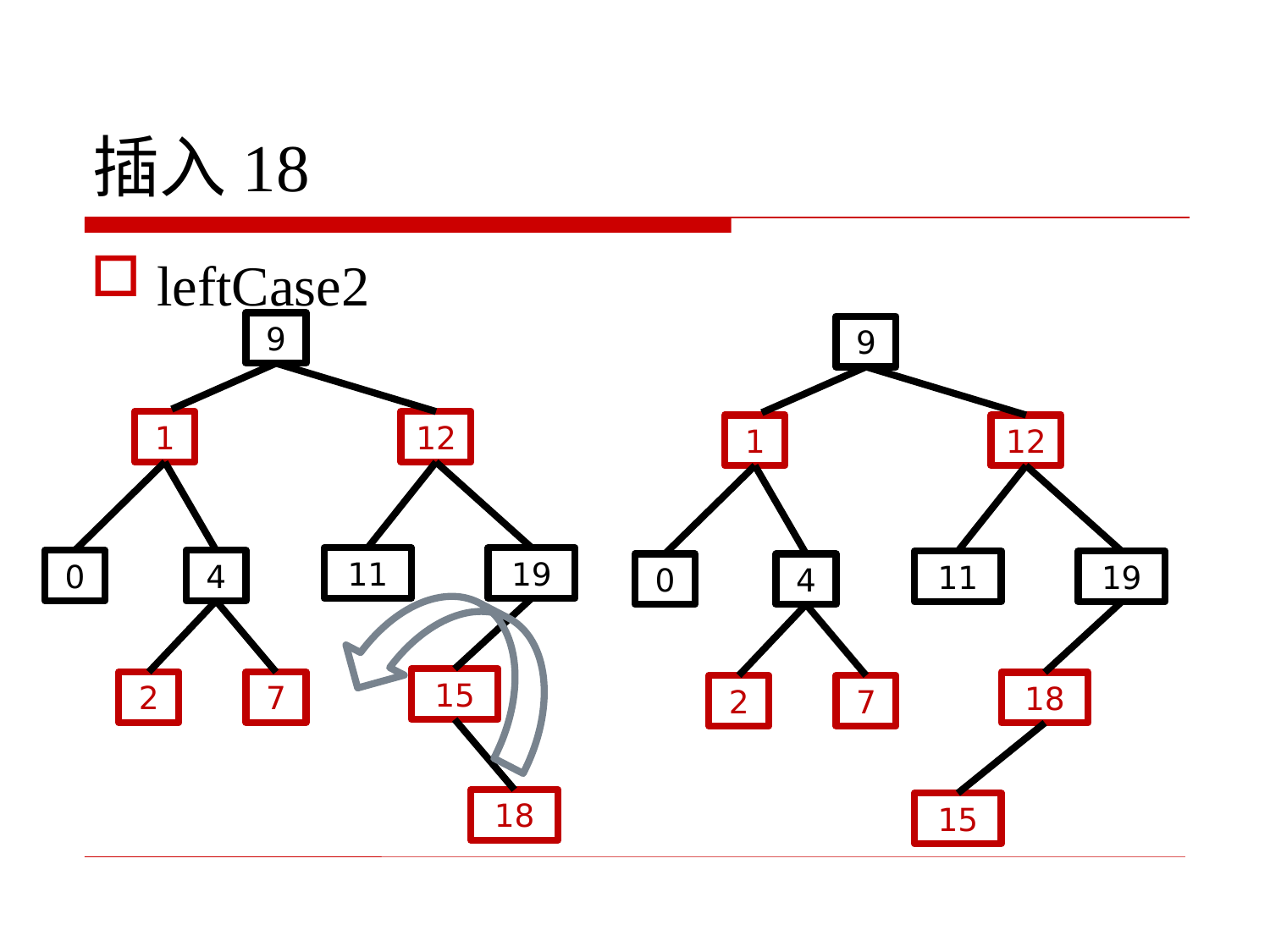

# 插入18
leftCase2
9
1
12
11
19
0
4
15
2
7
18
9
1
12
11
19
0
4
18
2
7
15